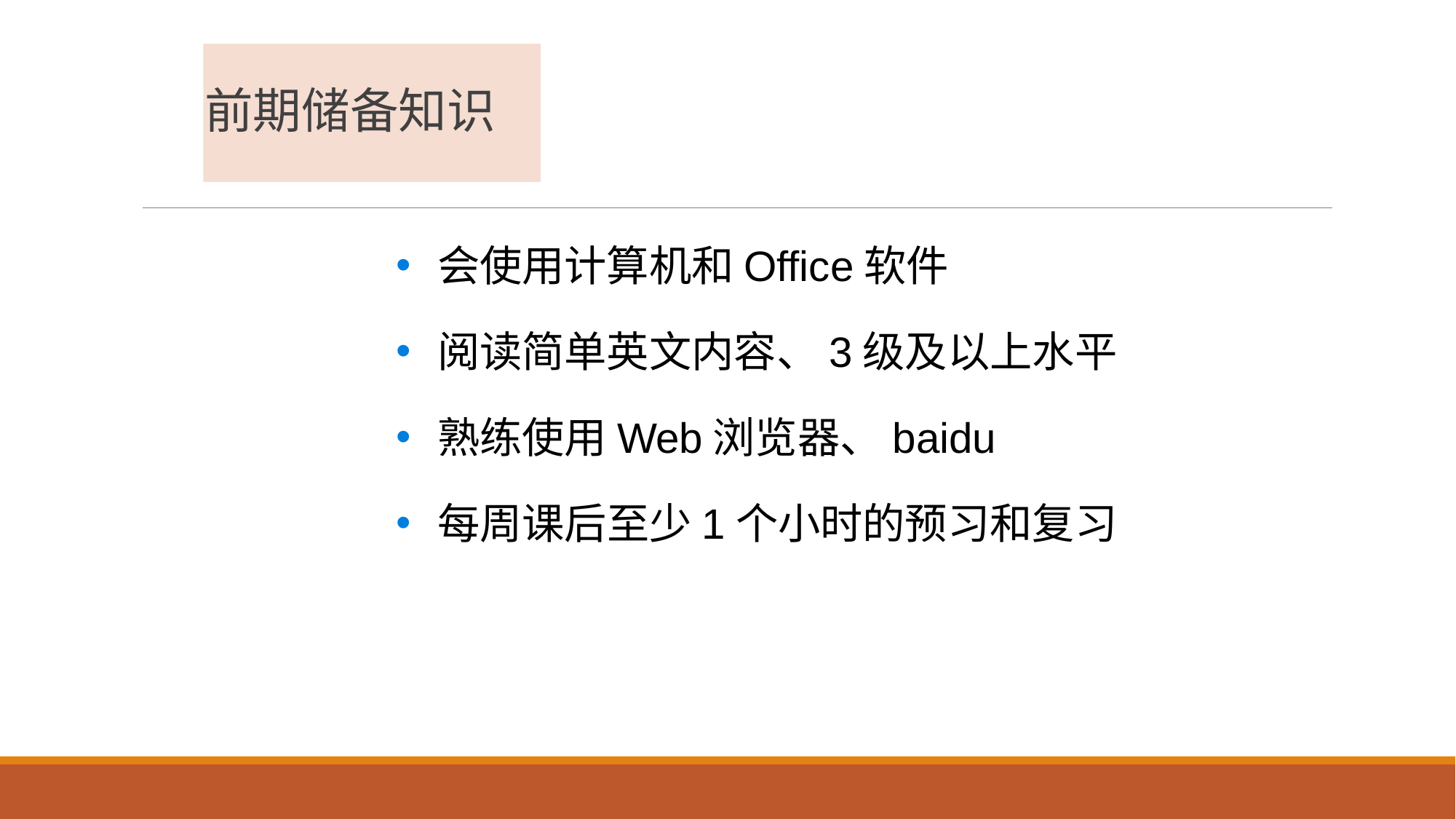

# 前期储备知识
会使用计算机和Office软件
阅读简单英文内容、3级及以上水平
熟练使用Web浏览器、baidu
每周课后至少1个小时的预习和复习